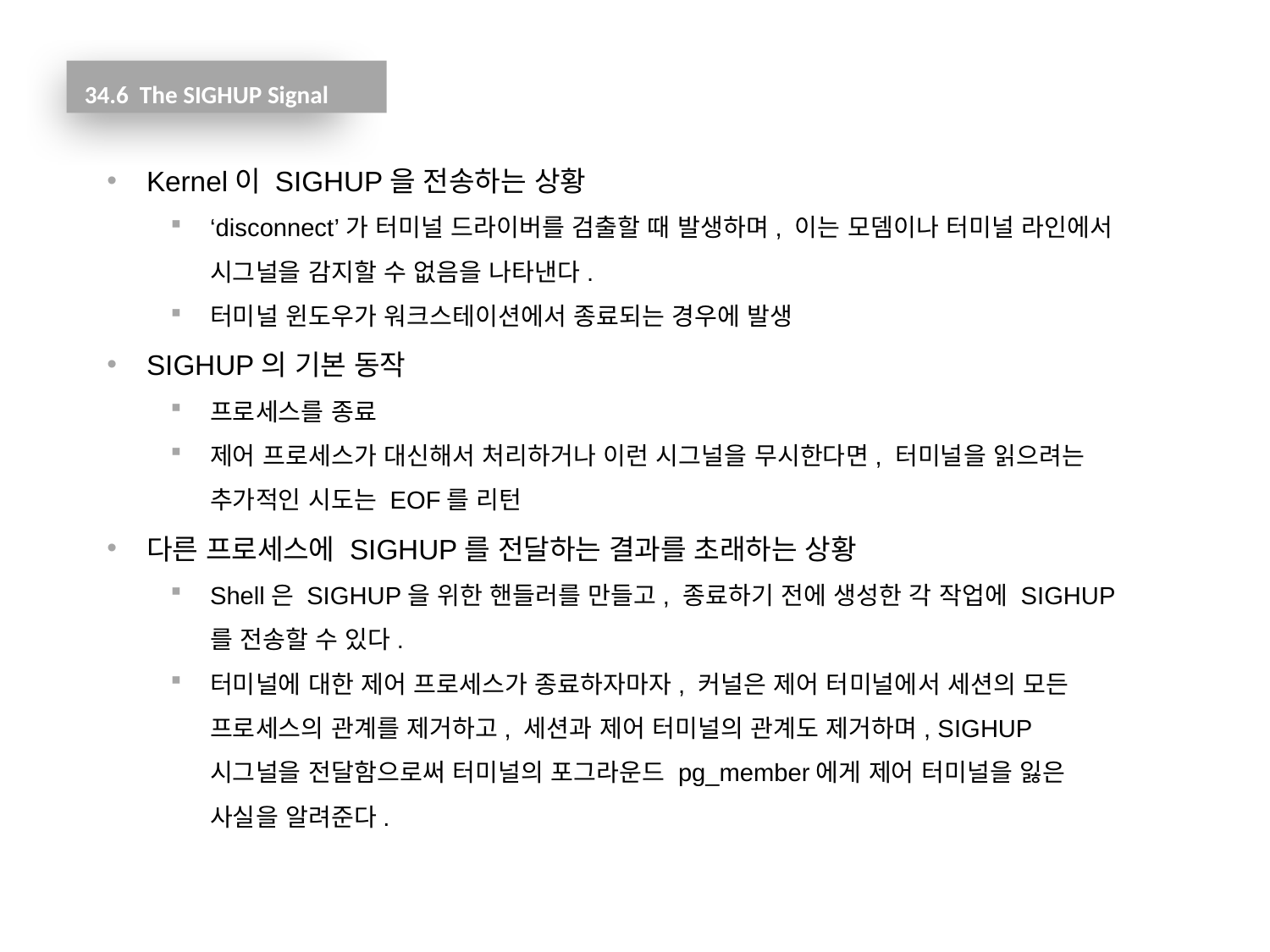

34.6  The SIGHUP Signal
Kernel이 SIGHUP을 전송하는 상황
‘disconnect’가 터미널 드라이버를 검출할 때 발생하며, 이는 모뎀이나 터미널 라인에서 시그널을 감지할 수 없음을 나타낸다.
터미널 윈도우가 워크스테이션에서 종료되는 경우에 발생
SIGHUP의 기본 동작
프로세스를 종료
제어 프로세스가 대신해서 처리하거나 이런 시그널을 무시한다면, 터미널을 읽으려는 추가적인 시도는 EOF를 리턴
다른 프로세스에 SIGHUP를 전달하는 결과를 초래하는 상황
Shell은 SIGHUP을 위한 핸들러를 만들고, 종료하기 전에 생성한 각 작업에 SIGHUP를 전송할 수 있다.
터미널에 대한 제어 프로세스가 종료하자마자, 커널은 제어 터미널에서 세션의 모든 프로세스의 관계를 제거하고, 세션과 제어 터미널의 관계도 제거하며, SIGHUP 시그널을 전달함으로써 터미널의 포그라운드 pg_member에게 제어 터미널을 잃은 사실을 알려준다.